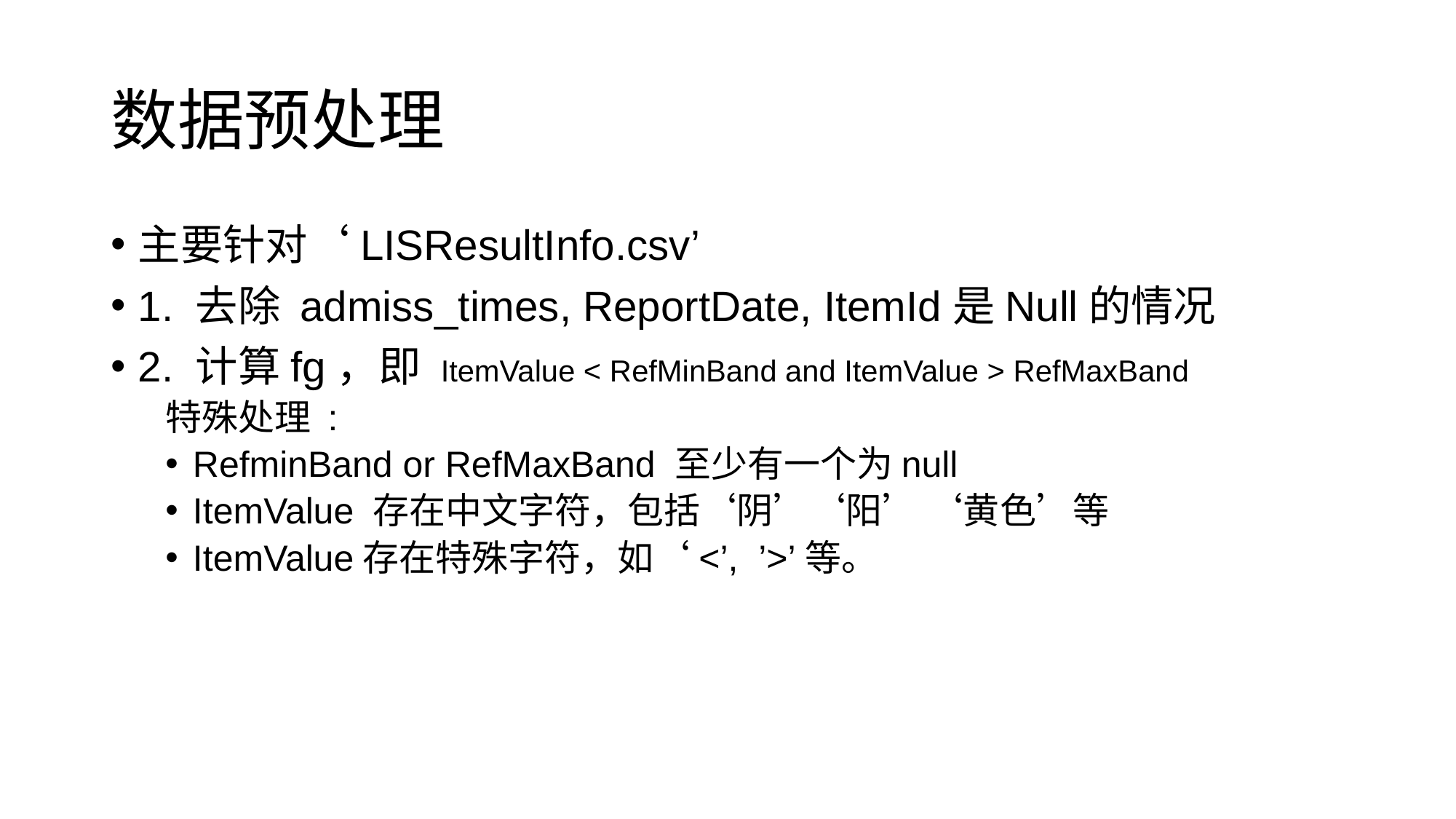

# 数据预处理
主要针对‘LISResultInfo.csv’
1. 去除 admiss_times, ReportDate, ItemId是Null的情况
2. 计算fg，即 ItemValue < RefMinBand and ItemValue > RefMaxBand
特殊处理 :
RefminBand or RefMaxBand 至少有一个为null
ItemValue 存在中文字符，包括‘阴’‘阳’ ‘黄色’等
ItemValue存在特殊字符，如‘<’,  ’>’等。